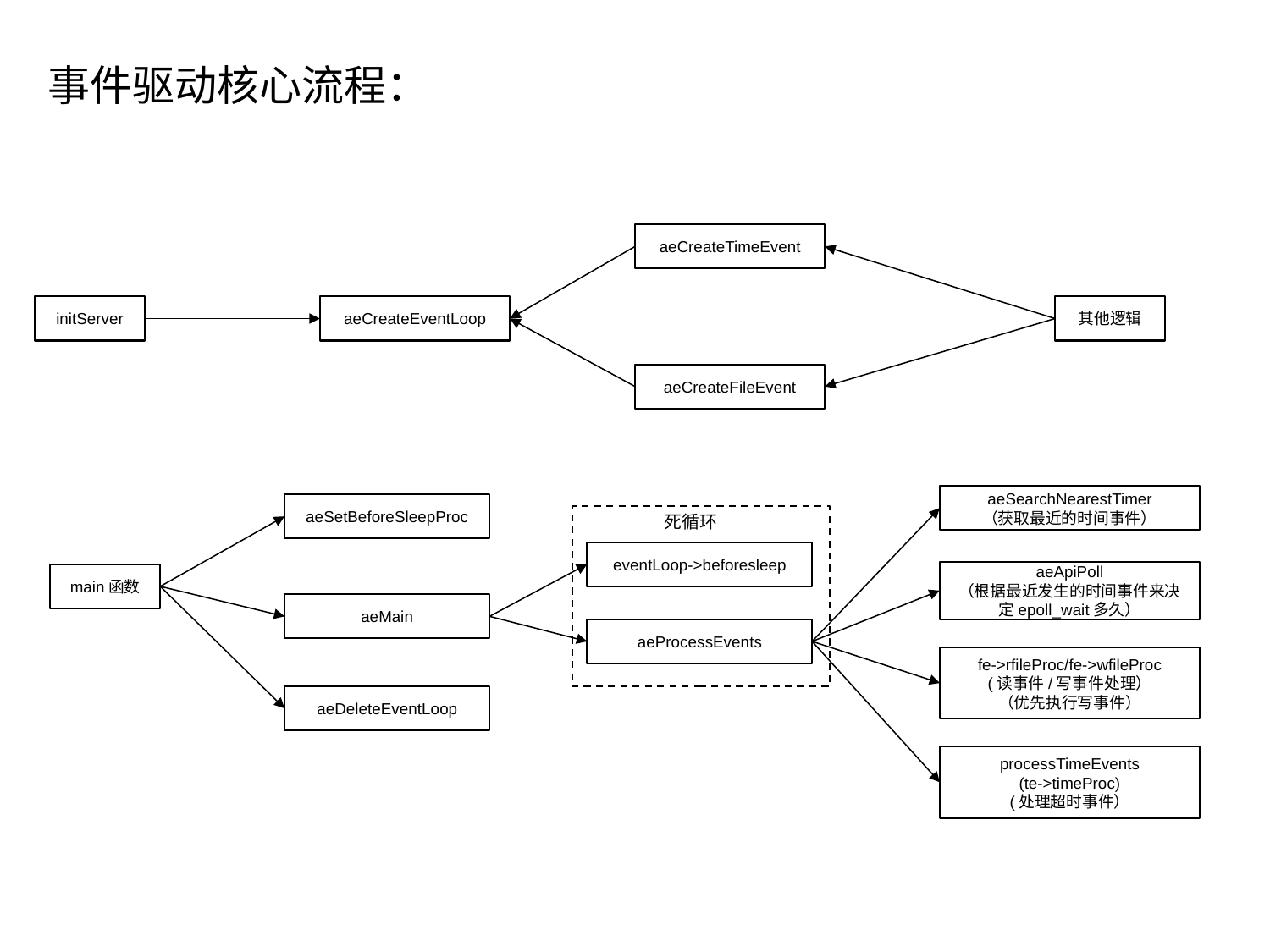

事件驱动核心流程：
aeCreateTimeEvent
initServer
aeCreateEventLoop
其他逻辑
aeCreateFileEvent
aeSearchNearestTimer
（获取最近的时间事件）
aeSetBeforeSleepProc
死循环

eventLoop->beforesleep
aeApiPoll
（根据最近发生的时间事件来决定epoll_wait多久）
main函数
aeMain
aeProcessEvents
fe->rfileProc/fe->wfileProc
(读事件/写事件处理）
（优先执行写事件）
aeDeleteEventLoop
processTimeEvents
(te->timeProc)
(处理超时事件）